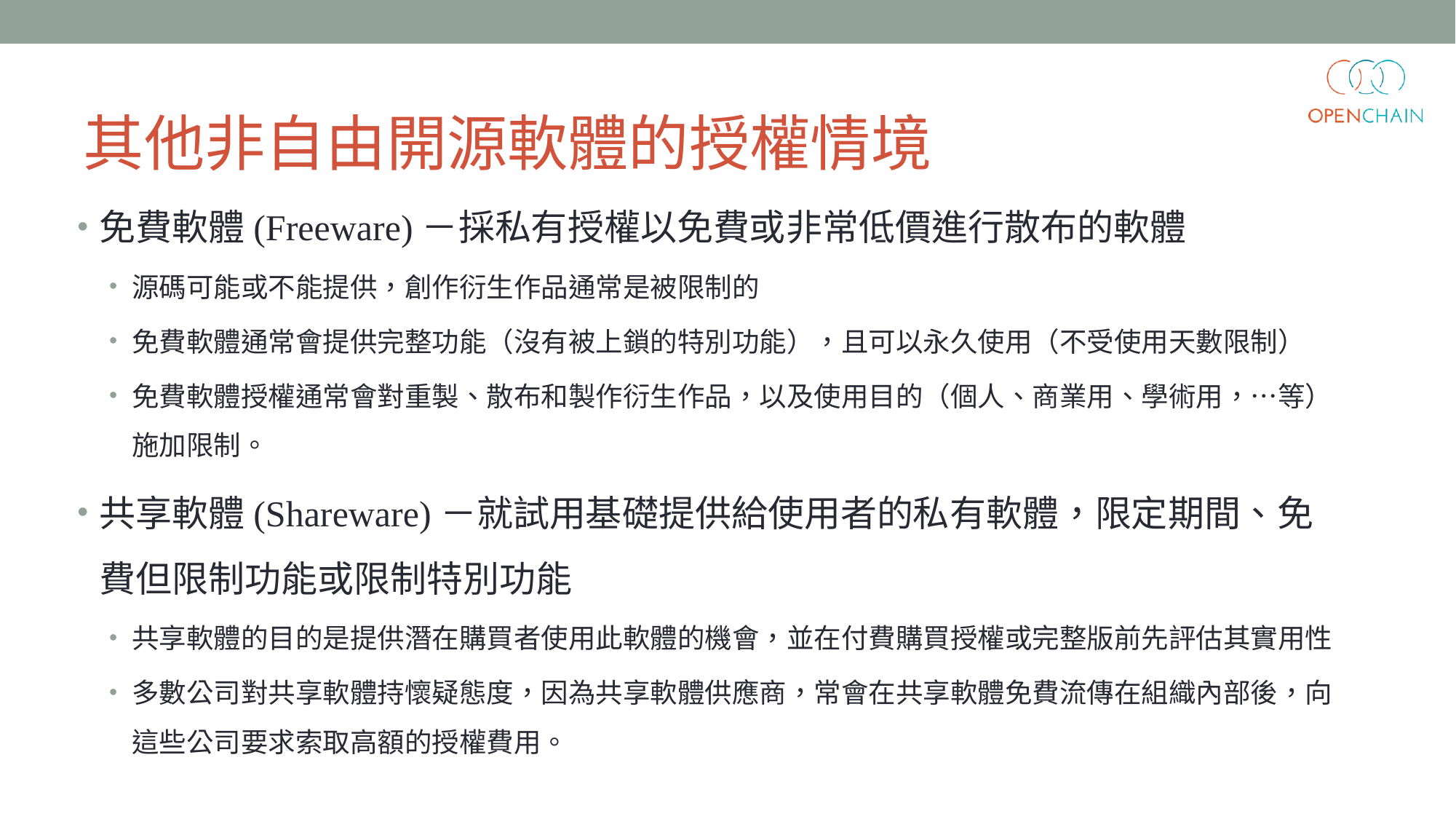

# 其他非自由開源軟體的授權情境
免費軟體(Freeware)－採私有授權以免費或非常低價進行散布的軟體
源碼可能或不能提供，創作衍生作品通常是被限制的
免費軟體通常會提供完整功能（沒有被上鎖的特別功能），且可以永久使用（不受使用天數限制）
免費軟體授權通常會對重製、散布和製作衍生作品，以及使用目的（個人、商業用、學術用，…等）施加限制。
共享軟體(Shareware)－就試用基礎提供給使用者的私有軟體，限定期間、免費但限制功能或限制特別功能
共享軟體的目的是提供潛在購買者使用此軟體的機會，並在付費購買授權或完整版前先評估其實用性
多數公司對共享軟體持懷疑態度，因為共享軟體供應商，常會在共享軟體免費流傳在組織內部後，向這些公司要求索取高額的授權費用。